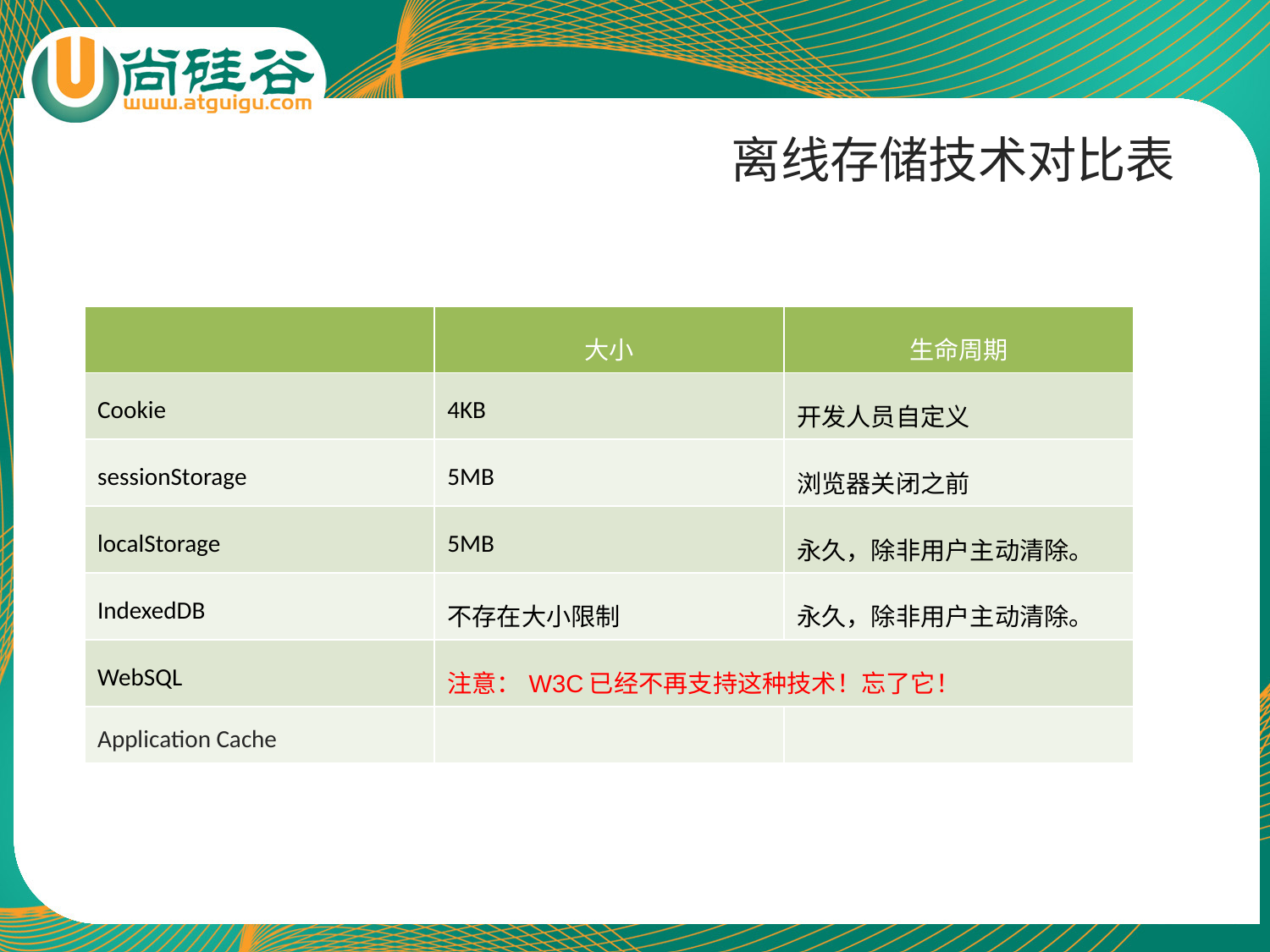

离线存储技术对比表
|  | 大小 | 生命周期 |
| --- | --- | --- |
| Cookie | 4KB | 开发人员自定义 |
| sessionStorage | 5MB | 浏览器关闭之前 |
| localStorage | 5MB | 永久，除非用户主动清除。 |
| IndexedDB | 不存在大小限制 | 永久，除非用户主动清除。 |
| WebSQL | 注意：W3C已经不再支持这种技术！忘了它！ |  |
| Application Cache |  |  |